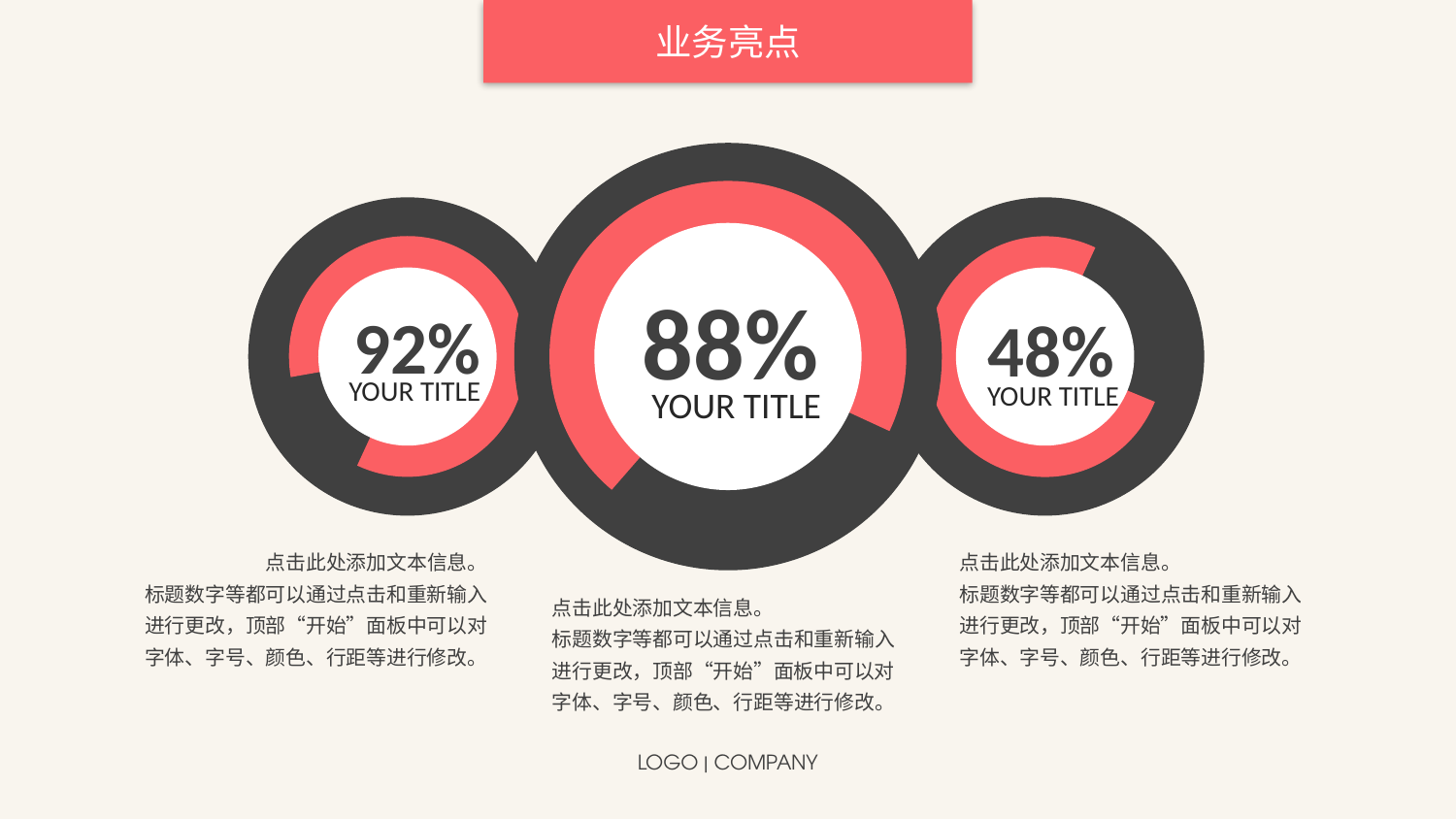

业务亮点

88%
YOUR TITLE

92%
YOUR TITLE

48%
YOUR TITLE
点击此处添加文本信息。
标题数字等都可以通过点击和重新输入进行更改，顶部“开始”面板中可以对字体、字号、颜色、行距等进行修改。
点击此处添加文本信息。
标题数字等都可以通过点击和重新输入进行更改，顶部“开始”面板中可以对字体、字号、颜色、行距等进行修改。
点击此处添加文本信息。
标题数字等都可以通过点击和重新输入进行更改，顶部“开始”面板中可以对字体、字号、颜色、行距等进行修改。
LOGO | COMPANY